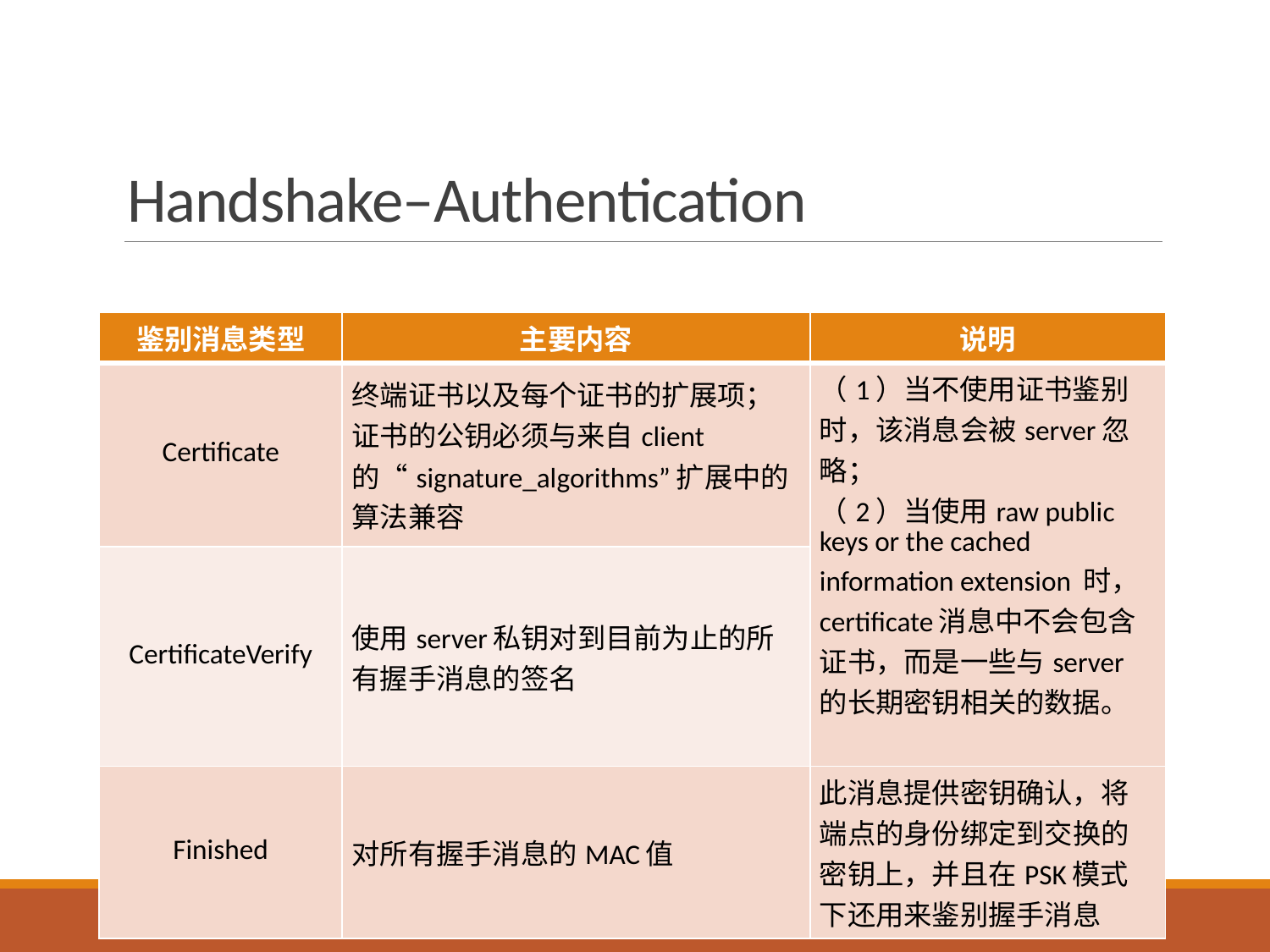

# Handshake–Authentication
| 鉴别消息类型 | 主要内容 | 说明 |
| --- | --- | --- |
| Certificate | 终端证书以及每个证书的扩展项； 证书的公钥必须与来自client的“signature\_algorithms”扩展中的算法兼容 | （1）当不使用证书鉴别时，该消息会被server忽略； （2）当使用raw public keys or the cached information extension 时，certificate消息中不会包含证书，而是一些与server的长期密钥相关的数据。 |
| CertificateVerify | 使用server私钥对到目前为止的所有握手消息的签名 |  |
| Finished | 对所有握手消息的MAC值 | 此消息提供密钥确认，将端点的身份绑定到交换的密钥上，并且在PSK模式下还用来鉴别握手消息 |
88